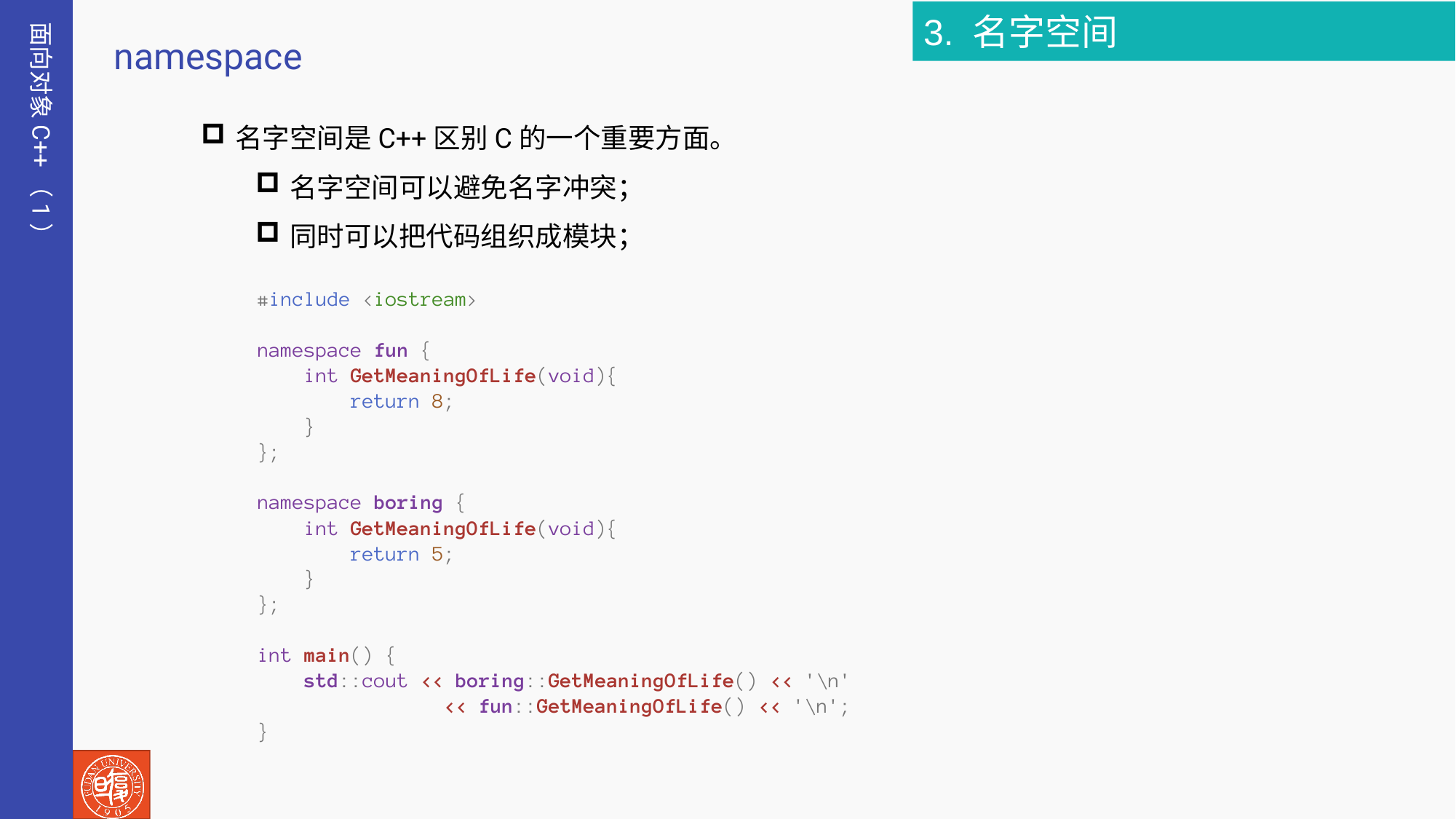

3. 名字空间
面向对象C++（1）
namespace
名字空间是C++区别C的一个重要方面。
名字空间可以避免名字冲突；
同时可以把代码组织成模块；

#include <iostream>
namespace fun {
    int GetMeaningOfLife(void){
        return 8;
    }
};
namespace boring {
    int GetMeaningOfLife(void){
        return 5;
    }
};
int main() {
    std::cout << boring::GetMeaningOfLife() << '\n'
                << fun::GetMeaningOfLife() << '\n';
}